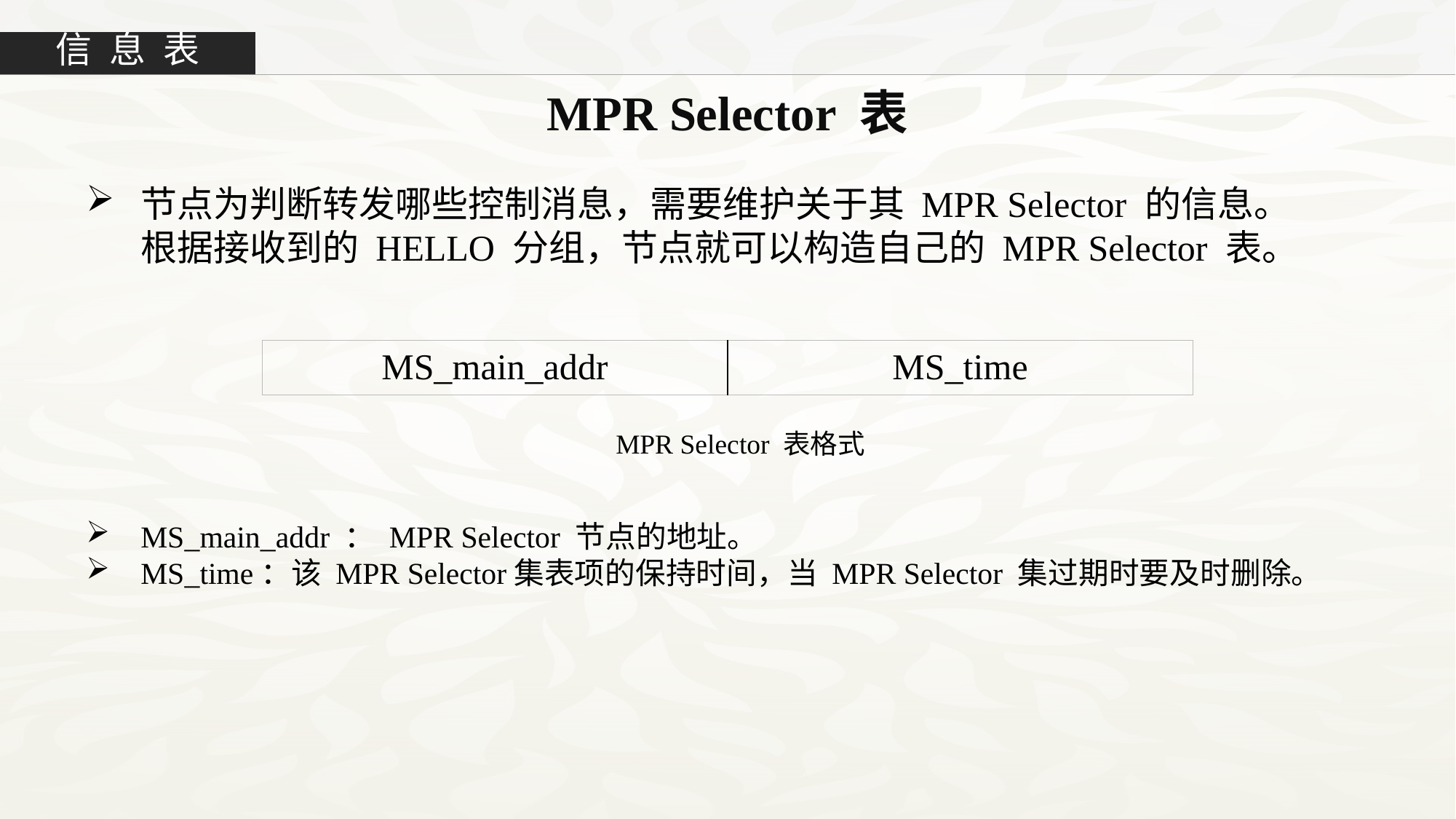

信 息 表
MPR Selector 表
节点为判断转发哪些控制消息，需要维护关于其 MPR Selector 的信息。
根据接收到的 HELLO 分组，节点就可以构造自己的 MPR Selector 表。
| MS\_main\_addr | MS\_time |
| --- | --- |
MPR Selector 表格式
MS_main_addr ： MPR Selector 节点的地址。
MS_time：该 MPR Selector集表项的保持时间，当 MPR Selector 集过期时要及时删除。